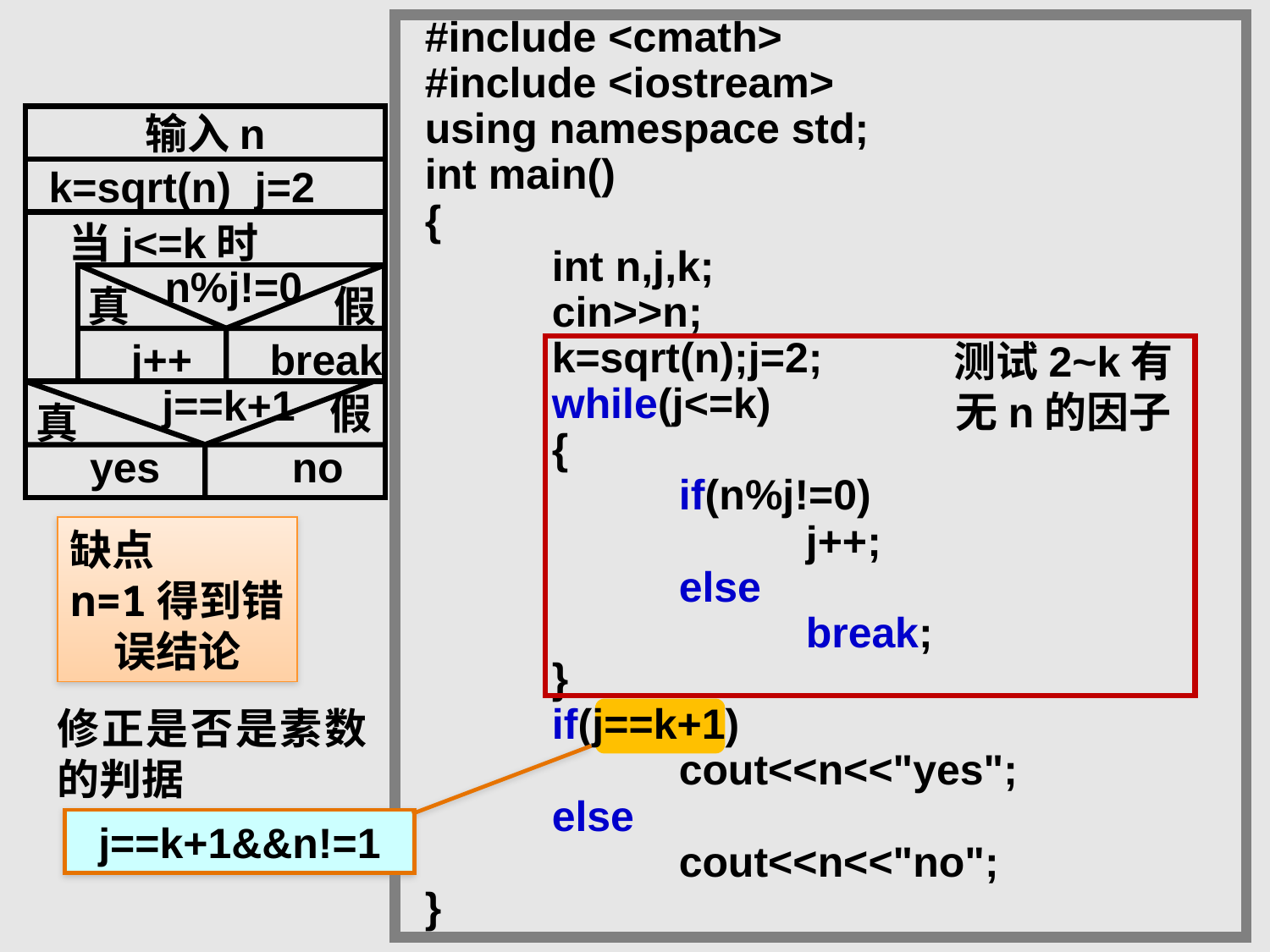

#include <cmath>
#include <iostream>
using namespace std;
int main()
{
	int n,j,k;
	cin>>n;
	k=sqrt(n);j=2;
	while(j<=k)
	{
		if(n%j!=0)
			j++;
		else
			break;
	}
	if(j==k+1)
		cout<<n<<"yes";
	else
		cout<<n<<"no";
}
输入n
  k=sqrt(n)  j=2
当j<=k时

n%j!=0

真
假
j++
break
测试2~k有无n的因子

j==k+1

假
真
yes
no

缺点
n=1得到错误结论
修正是否是素数的判据

j==k+1&&n!=1